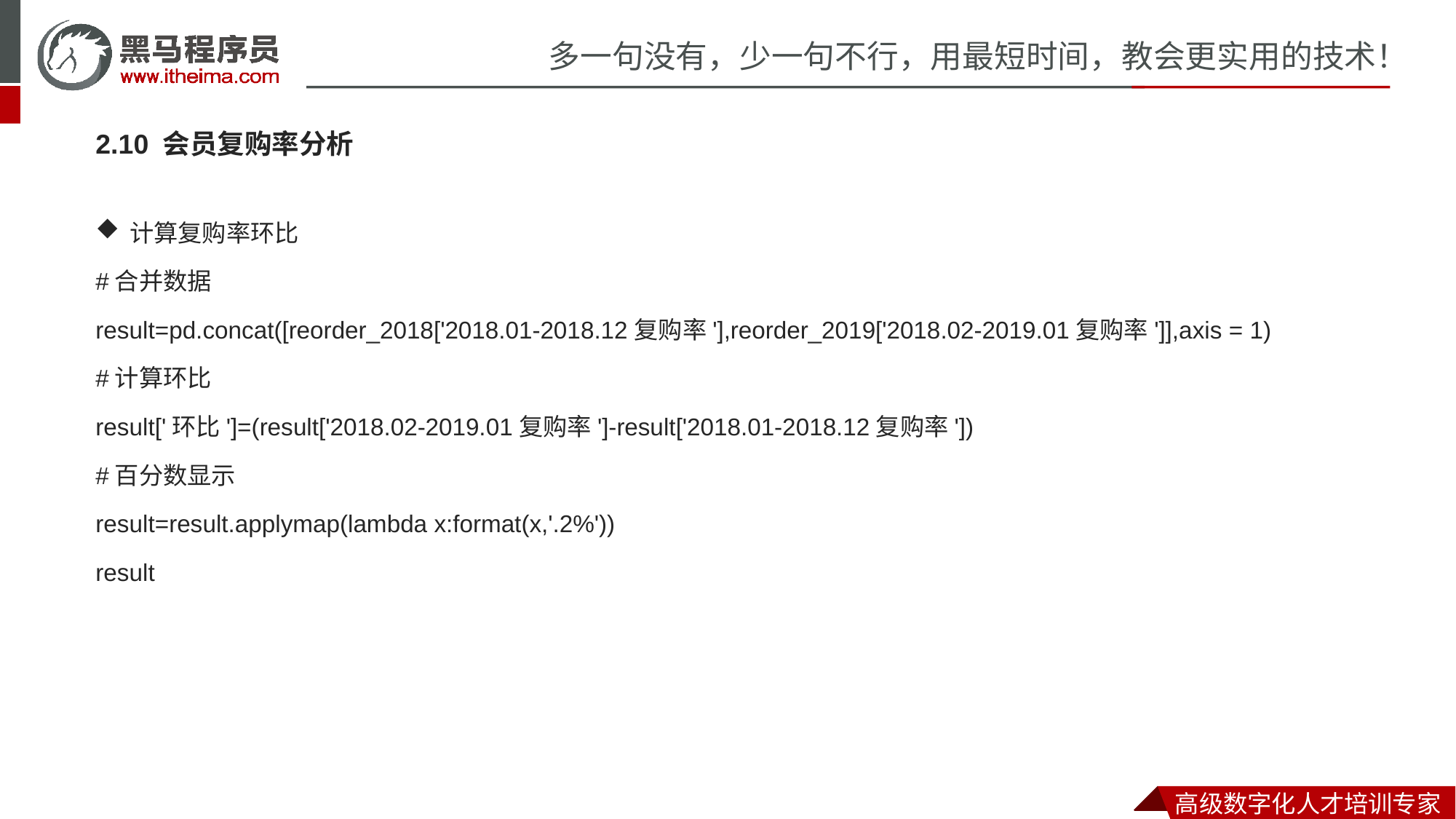

2.10 会员复购率分析
计算复购率环比
#合并数据
result=pd.concat([reorder_2018['2018.01-2018.12复购率'],reorder_2019['2018.02-2019.01复购率']],axis = 1)
#计算环比
result['环比']=(result['2018.02-2019.01复购率']-result['2018.01-2018.12复购率'])
#百分数显示
result=result.applymap(lambda x:format(x,'.2%'))
result